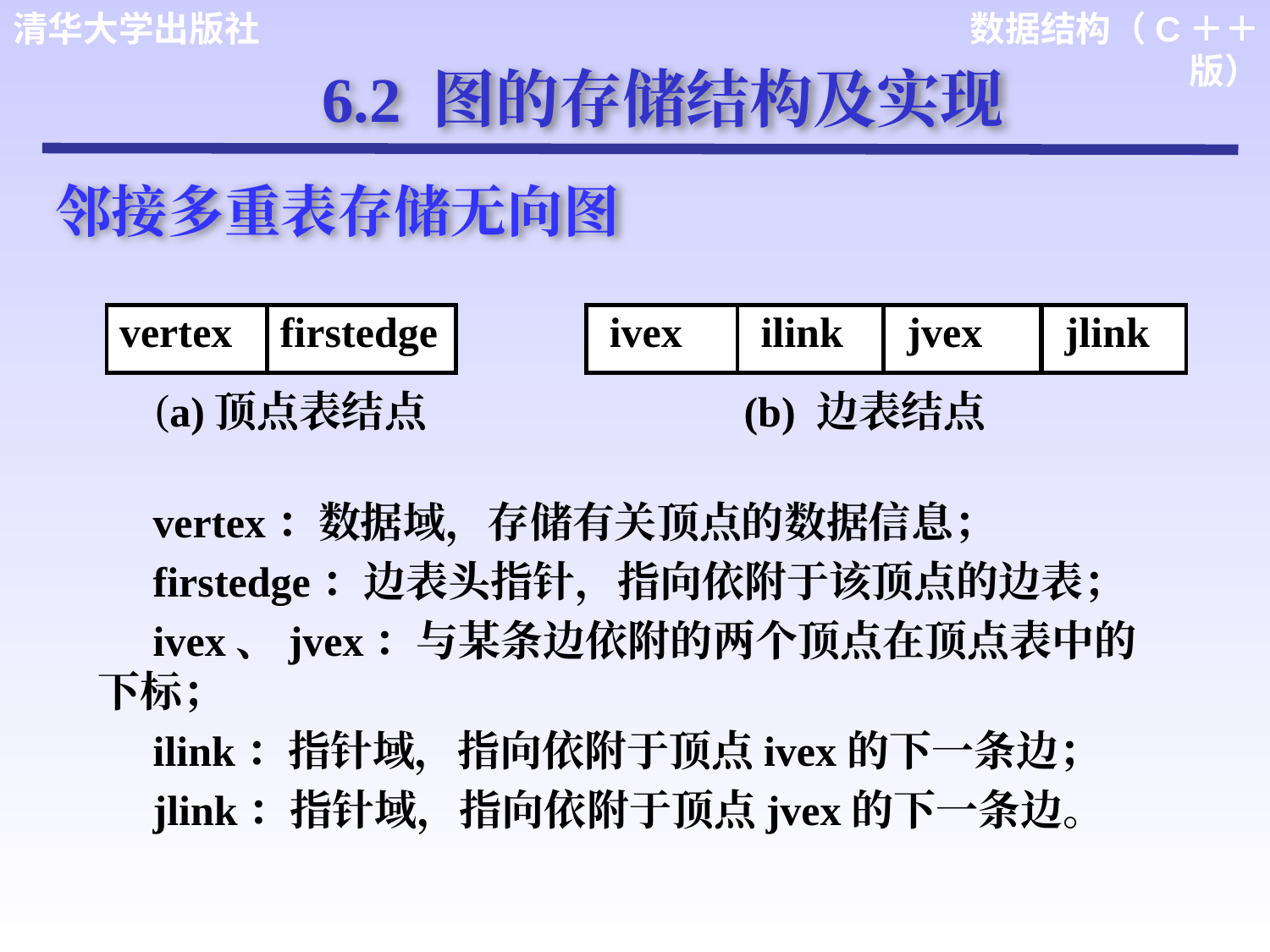

6.2 图的存储结构及实现
邻接多重表存储无向图
vertex
firstedge
 ivex
 ilink
 jvex
 jlink
a)顶点表结点                             (b) 边表结点
vertex：数据域，存储有关顶点的数据信息；
firstedge：边表头指针，指向依附于该顶点的边表；
ivex、jvex：与某条边依附的两个顶点在顶点表中的下标；
ilink：指针域，指向依附于顶点ivex的下一条边；
jlink：指针域，指向依附于顶点jvex的下一条边。